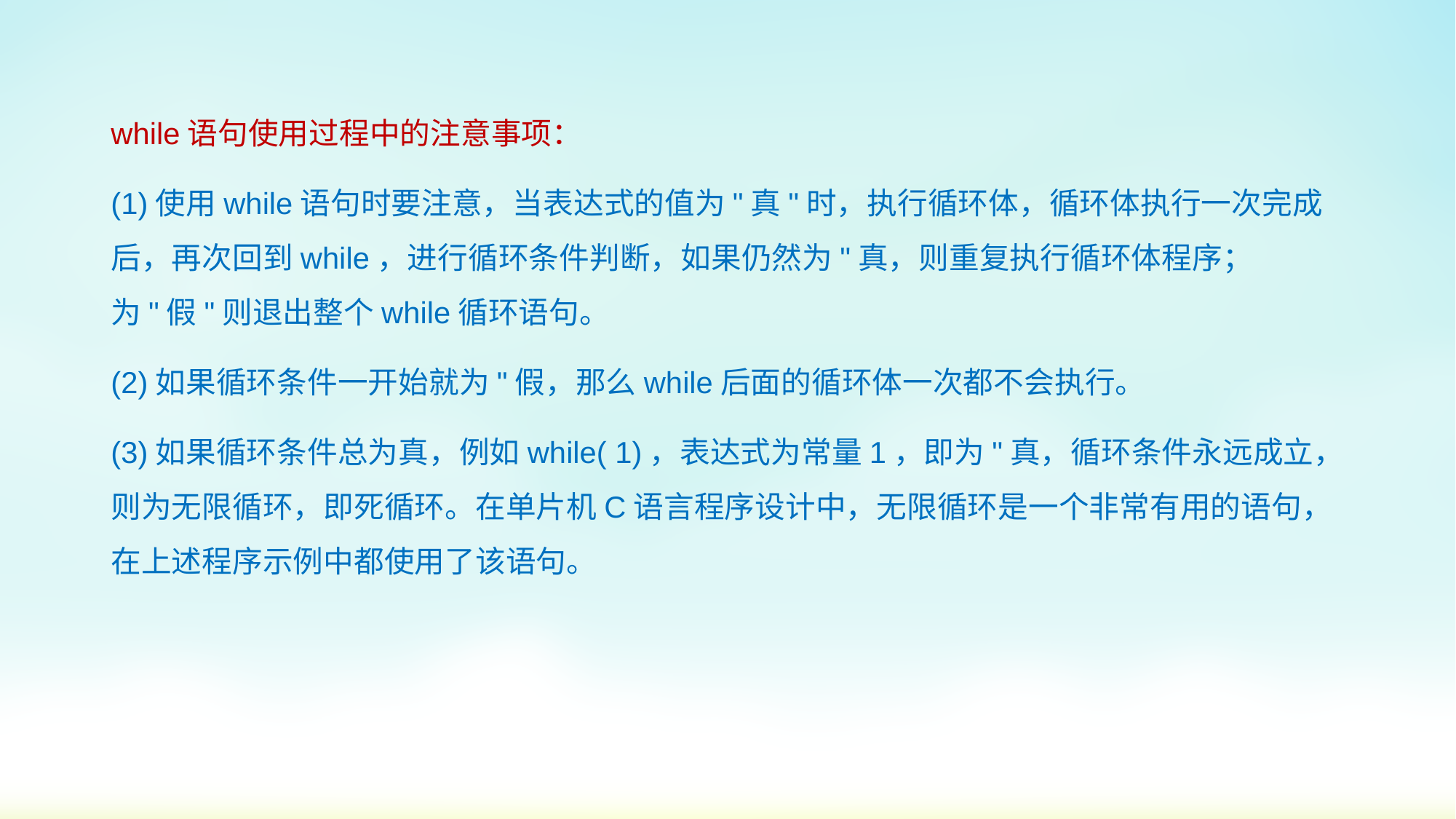

while语句使用过程中的注意事项：
(1)使用while语句时要注意，当表达式的值为"真"时，执行循环体，循环体执行一次完成后，再次回到while，进行循环条件判断，如果仍然为"真，则重复执行循环体程序；为"假"则退出整个while循环语句。
(2)如果循环条件一开始就为"假，那么while后面的循环体一次都不会执行。
(3)如果循环条件总为真，例如while( 1)，表达式为常量1，即为"真，循环条件永远成立，则为无限循环，即死循环。在单片机C语言程序设计中，无限循环是一个非常有用的语句，在上述程序示例中都使用了该语句。